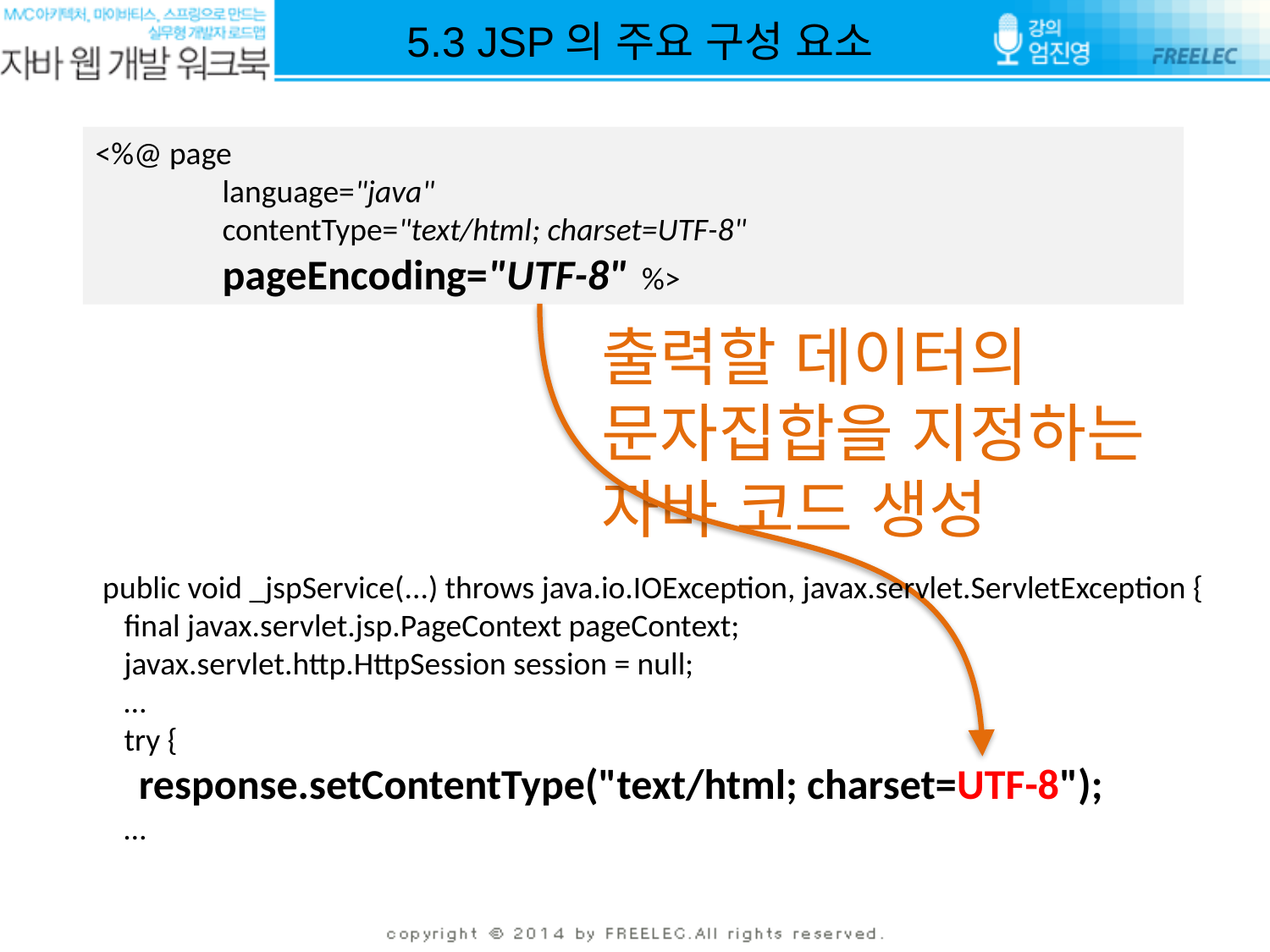

5.3 JSP의 주요 구성 요소
<%@ page
	language="java"
	contentType="text/html; charset=UTF-8"
    	pageEncoding="UTF-8"  %>
출력할 데이터의 문자집합을 지정하는
자바 코드 생성
 public void _jspService(...) throws java.io.IOException, javax.servlet.ServletException {
    final javax.servlet.jsp.PageContext pageContext;
    javax.servlet.http.HttpSession session = null;
    …
    try {
      response.setContentType("text/html; charset=UTF-8");
    …